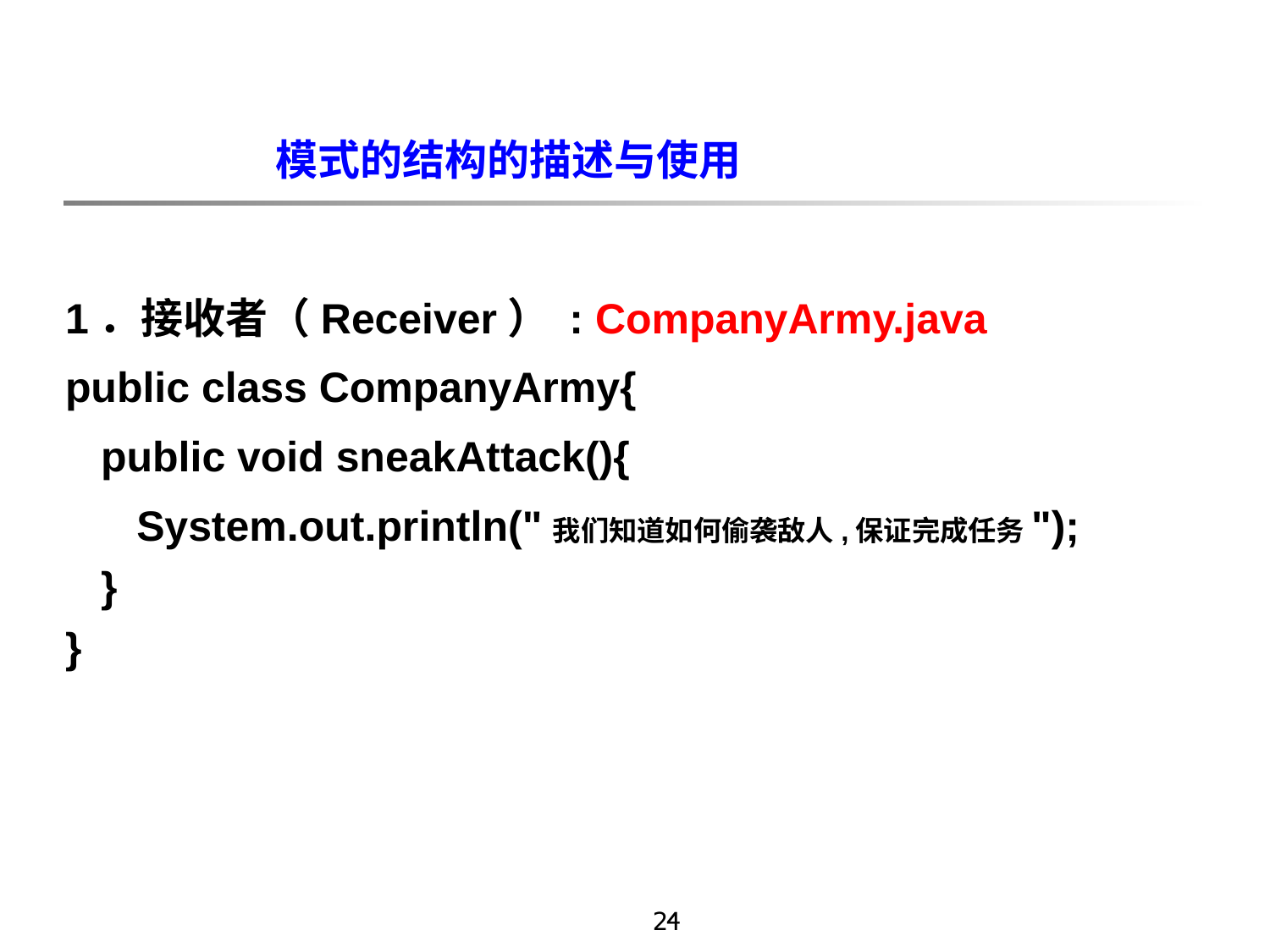

模式的结构的描述与使用

1．接收者（Receiver） : CompanyArmy.java
public class CompanyArmy{
   public void sneakAttack(){
      System.out.println("我们知道如何偷袭敌人,保证完成任务");
   }
}

24